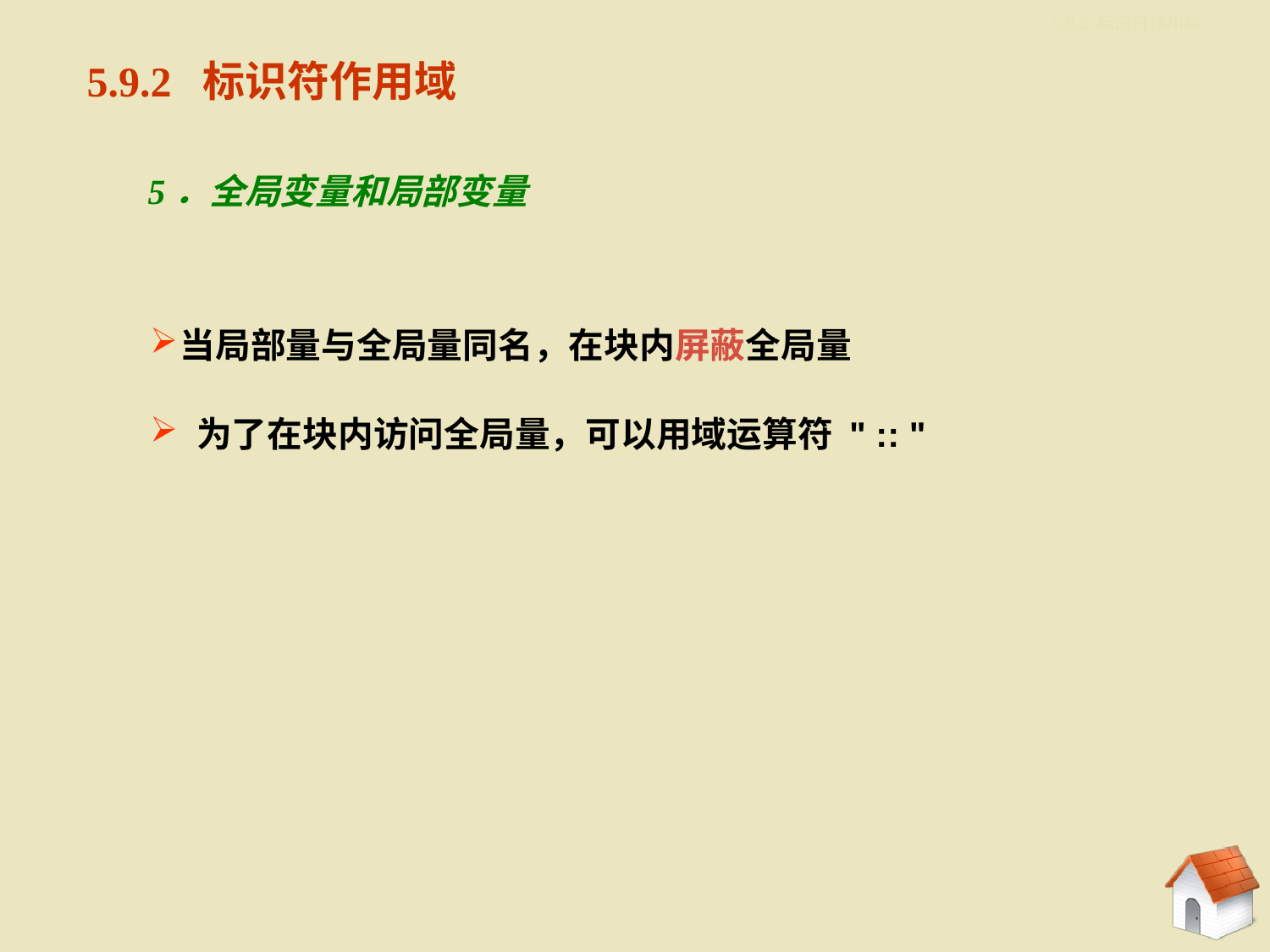

5.9.2 标识符作用域
5.9.2  标识符作用域
5．全局变量和局部变量
当局部量与全局量同名，在块内屏蔽全局量
 为了在块内访问全局量，可以用域运算符 " :: "